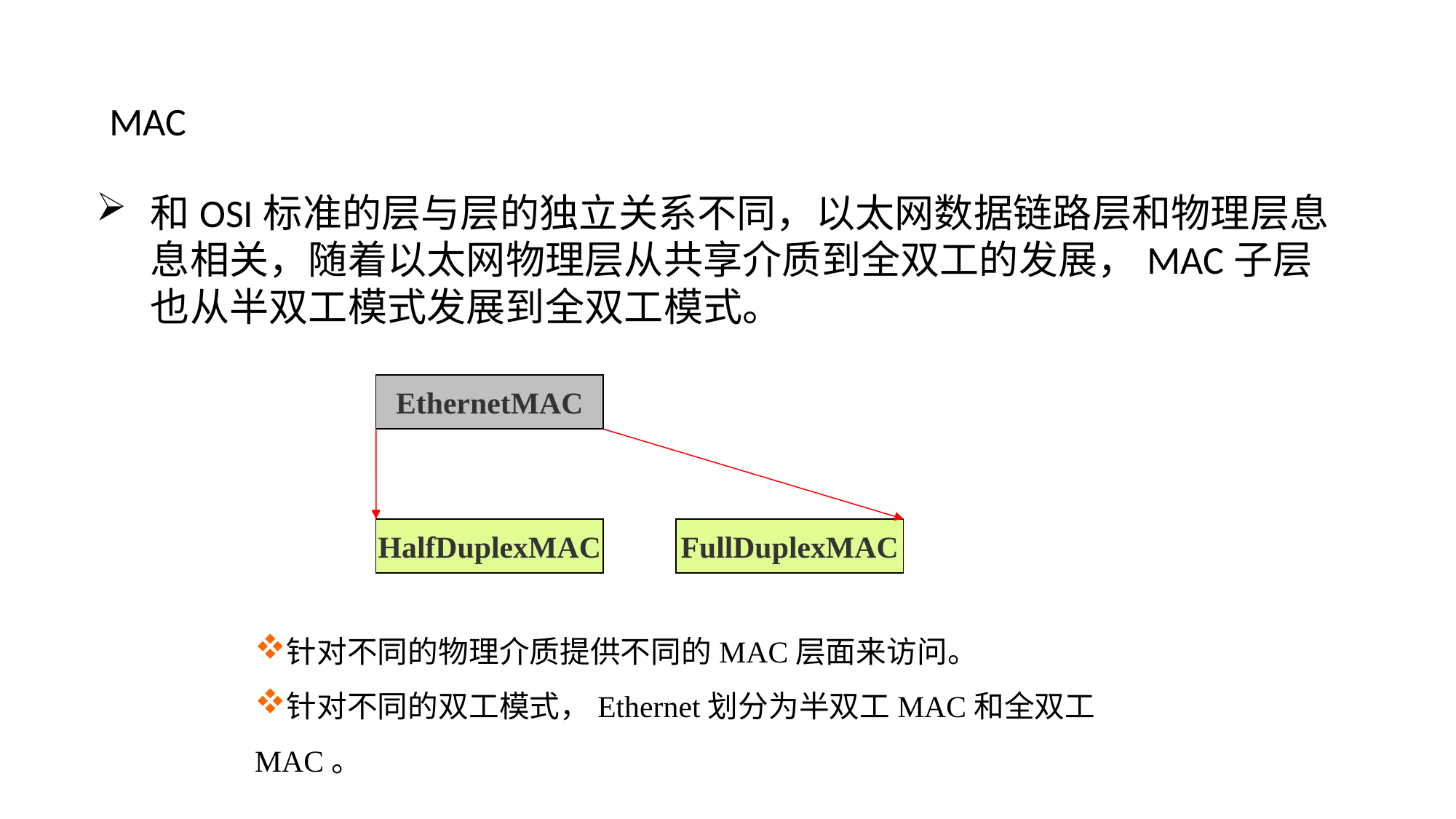

# MAC
和OSI标准的层与层的独立关系不同，以太网数据链路层和物理层息息相关，随着以太网物理层从共享介质到全双工的发展，MAC子层也从半双工模式发展到全双工模式。
EthernetMAC

HalfDuplexMAC
FullDuplexMAC
针对不同的物理介质提供不同的MAC层面来访问。
针对不同的双工模式，Ethernet划分为半双工MAC和全双工MAC。